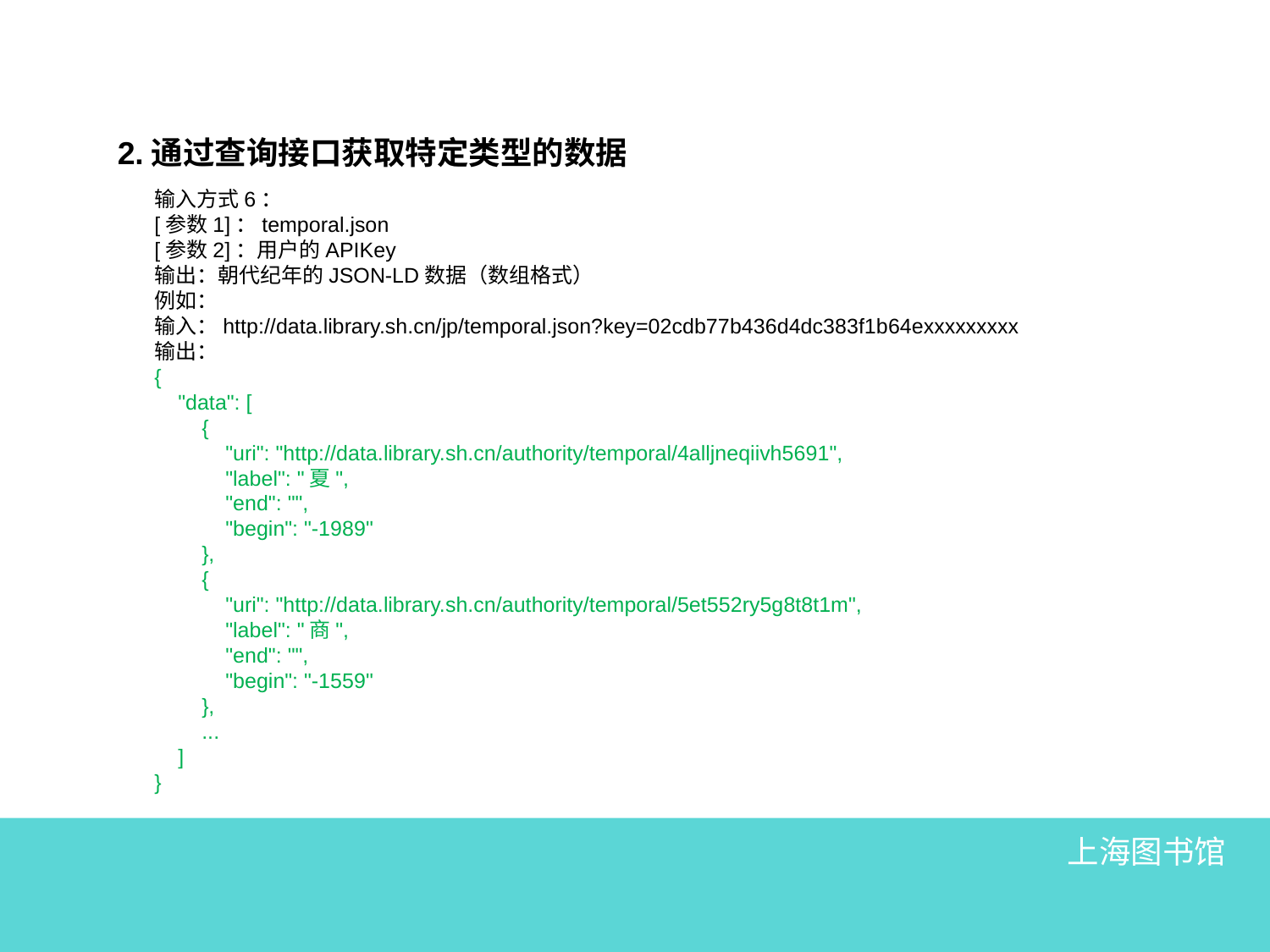

2.通过查询接口获取特定类型的数据
输入方式6：
[参数1]：temporal.json
[参数2]：用户的APIKey
输出：朝代纪年的JSON-LD数据（数组格式）
例如：
输入：http://data.library.sh.cn/jp/temporal.json?key=02cdb77b436d4dc383f1b64exxxxxxxxx
输出：
{
    "data": [
        {
            "uri": "http://data.library.sh.cn/authority/temporal/4alljneqiivh5691",
            "label": "夏",
            "end": "",
            "begin": "-1989"
        },
        {
            "uri": "http://data.library.sh.cn/authority/temporal/5et552ry5g8t8t1m",
            "label": "商",
            "end": "",
            "begin": "-1559"
        },
        ...
    ]
}
上海图书馆